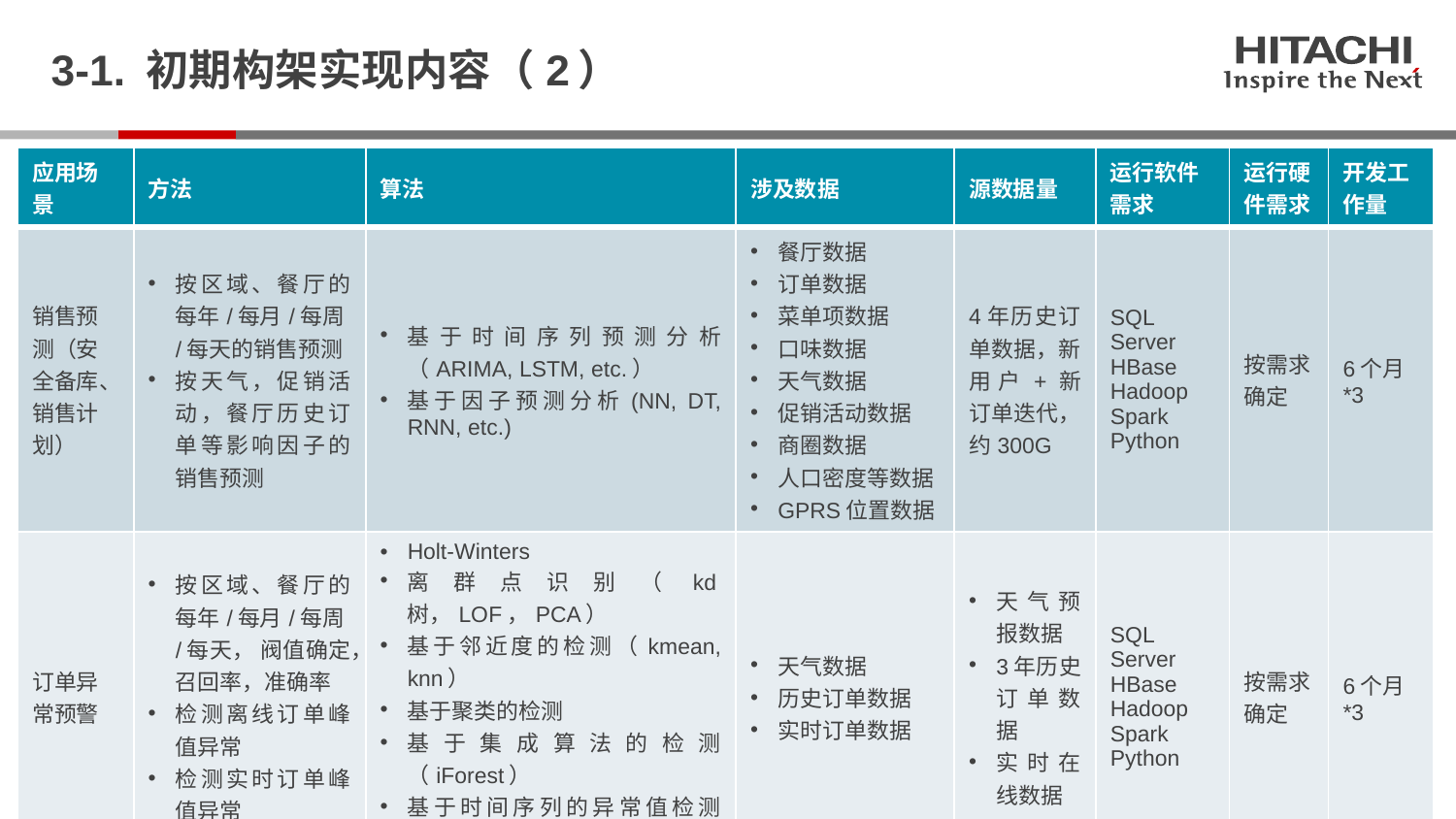

3-1. 初期构架实现内容（2）
| 应用场景 | 方法 | 算法 | 涉及数据 | 源数据量 | 运行软件需求 | 运行硬件需求 | 开发工作量 |
| --- | --- | --- | --- | --- | --- | --- | --- |
| 销售预测（安全备库、销售计划） | 按区域、餐厅的每年/每月/每周/每天的销售预测 按天气，促销活动，餐厅历史订单等影响因子的销售预测 | 基于时间序列预测分析（ARIMA, LSTM, etc.） 基于因子预测分析(NN, DT, RNN, etc.) | 餐厅数据 订单数据 菜单项数据 口味数据 天气数据 促销活动数据 商圈数据 人口密度等数据 GPRS位置数据 | 4年历史订单数据，新用户+新订单迭代，约300G | SQL Server HBase Hadoop Spark Python | 按需求确定 | 6个月\*3 |
| 订单异常预警 | 按区域、餐厅的每年/每月/每周/每天， 阀值确定，召回率，准确率 检测离线订单峰值异常 检测实时订单峰值异常 | Holt-Winters 离群点识别（kd树，LOF，PCA） 基于邻近度的检测（kmean, knn） 基于聚类的检测 基于集成算法的检测（iForest） 基于时间序列的异常值检测（ARIMA,） | 天气数据 历史订单数据 实时订单数据 | 天气预报数据 3年历史订单数据 实时在线数据 | SQL Server HBase Hadoop Spark Python | 按需求确定 | 6个月\*3 |
| 监控、风控场景开发 | 时时了解各个纬度场景的数据情况 | 编码开发，抓取统计数据 | 内存数据库 |  | 同上 | 按需求确定 | 4个月\*3 |